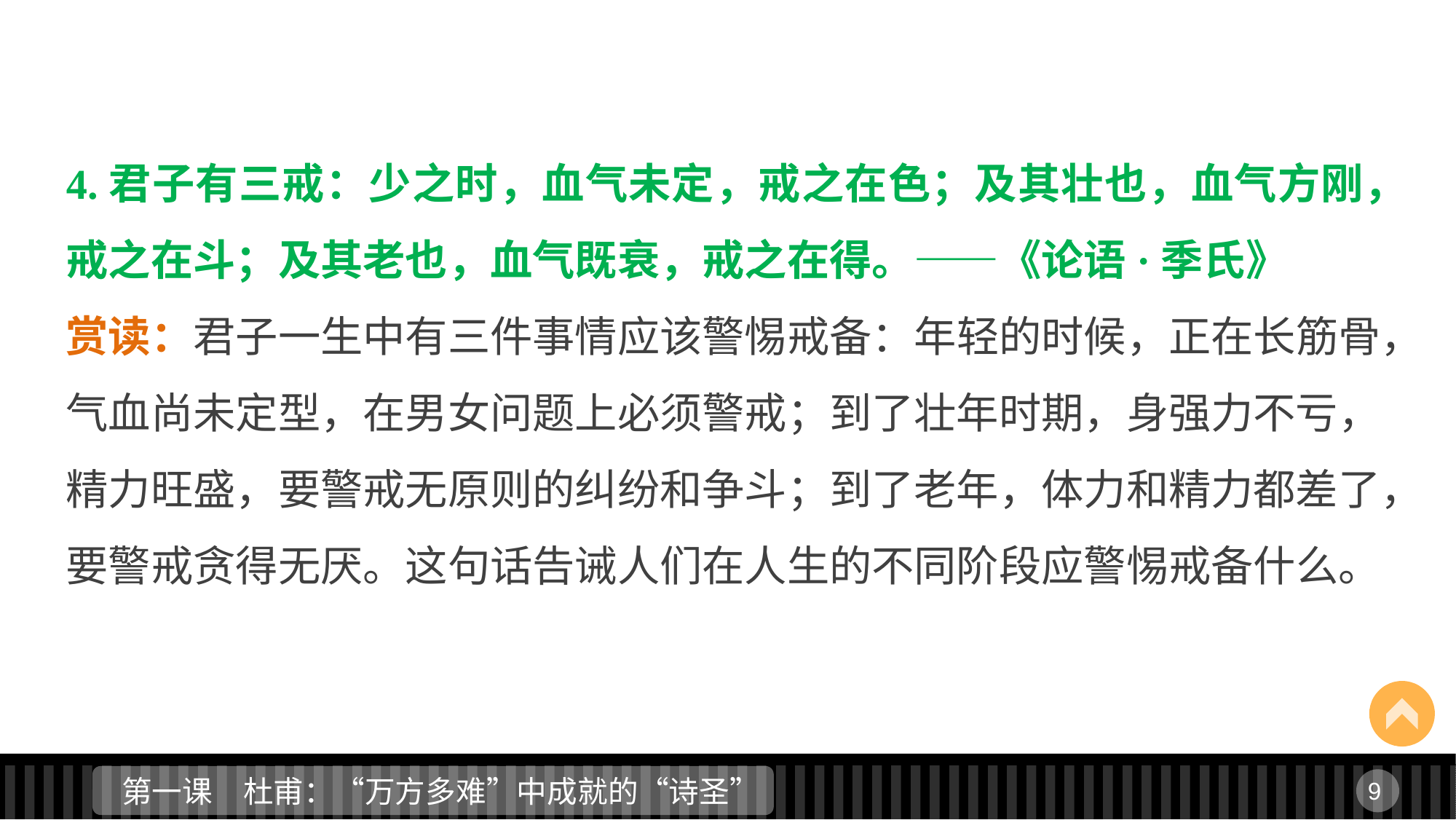

4.君子有三戒：少之时，血气未定，戒之在色；及其壮也，血气方刚，戒之在斗；及其老也，血气既衰，戒之在得。——《论语·季氏》
赏读：君子一生中有三件事情应该警惕戒备：年轻的时候，正在长筋骨，气血尚未定型，在男女问题上必须警戒；到了壮年时期，身强力不亏，精力旺盛，要警戒无原则的纠纷和争斗；到了老年，体力和精力都差了，要警戒贪得无厌。这句话告诫人们在人生的不同阶段应警惕戒备什么。